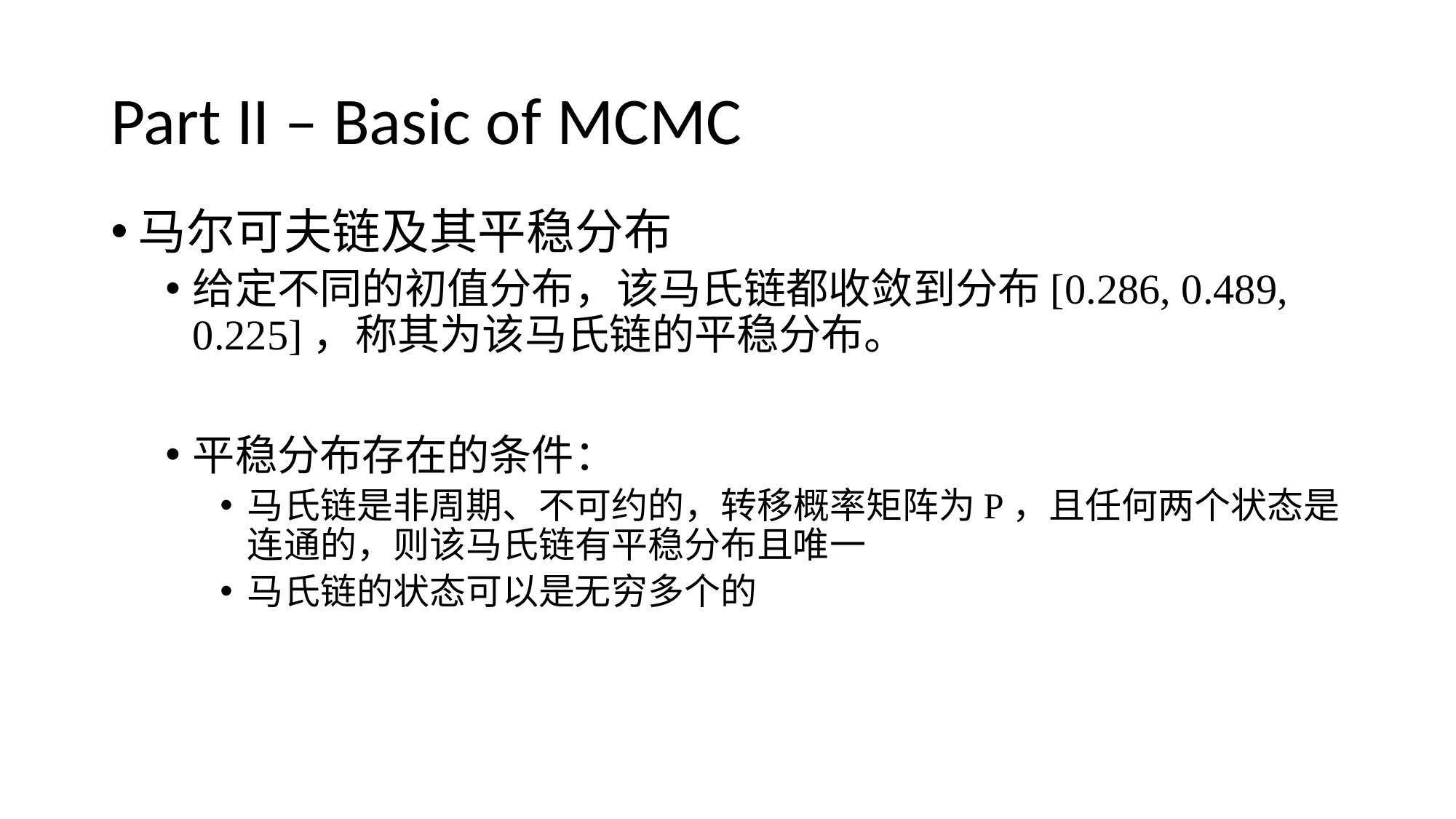

# Part II – Basic of MCMC
马尔可夫链及其平稳分布
给定不同的初值分布，该马氏链都收敛到分布[0.286, 0.489, 0.225]，称其为该马氏链的平稳分布。

平稳分布存在的条件：
马氏链是非周期、不可约的，转移概率矩阵为P，且任何两个状态是连通的，则该马氏链有平稳分布且唯一
马氏链的状态可以是无穷多个的